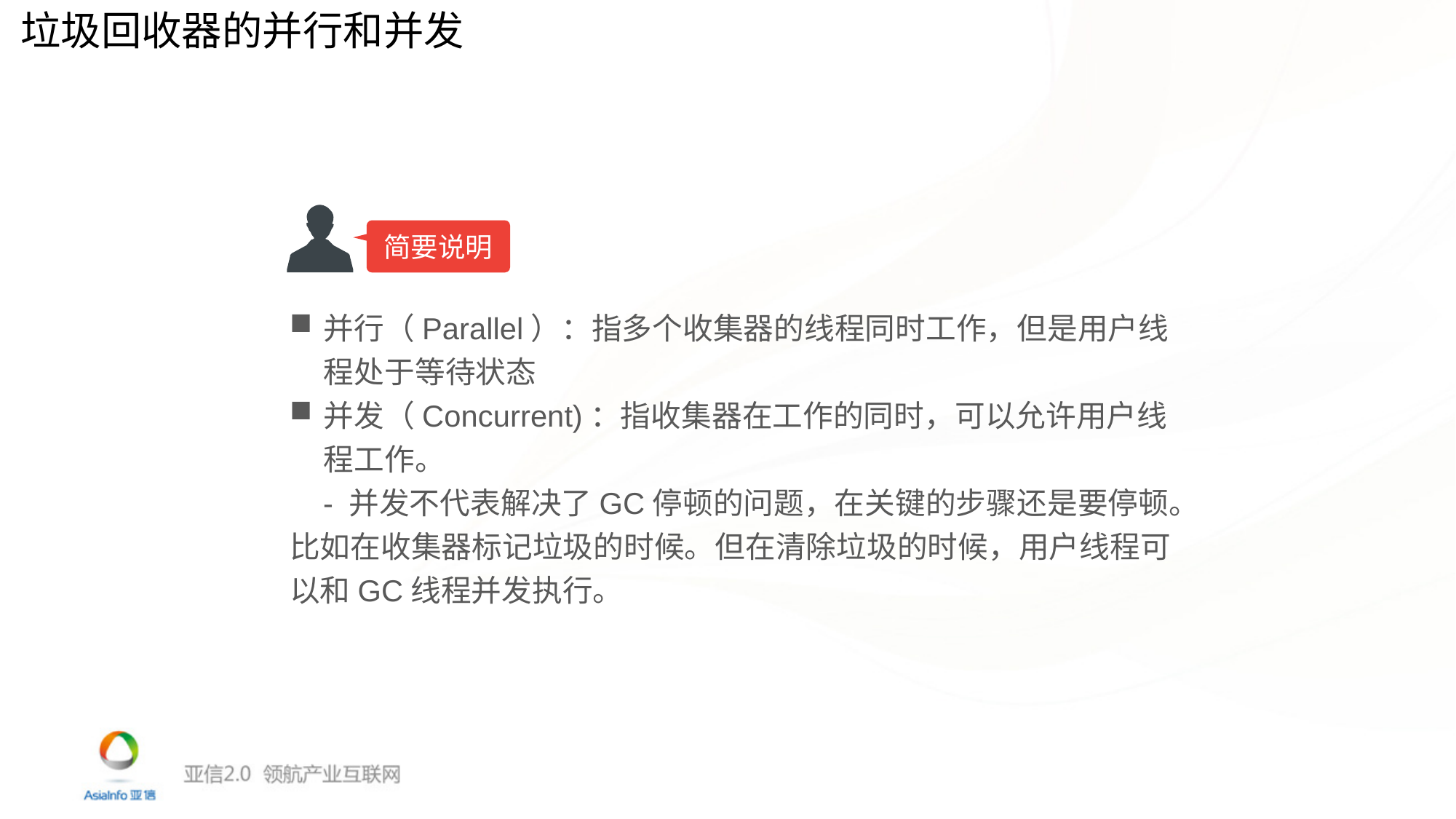

垃圾回收器的并行和并发

简要说明

并行（Parallel）：指多个收集器的线程同时工作，但是用户线程处于等待状态
并发（Concurrent)：指收集器在工作的同时，可以允许用户线程工作。
    - 并发不代表解决了GC停顿的问题，在关键的步骤还是要停顿。比如在收集器标记垃圾的时候。但在清除垃圾的时候，用户线程可以和GC线程并发执行。